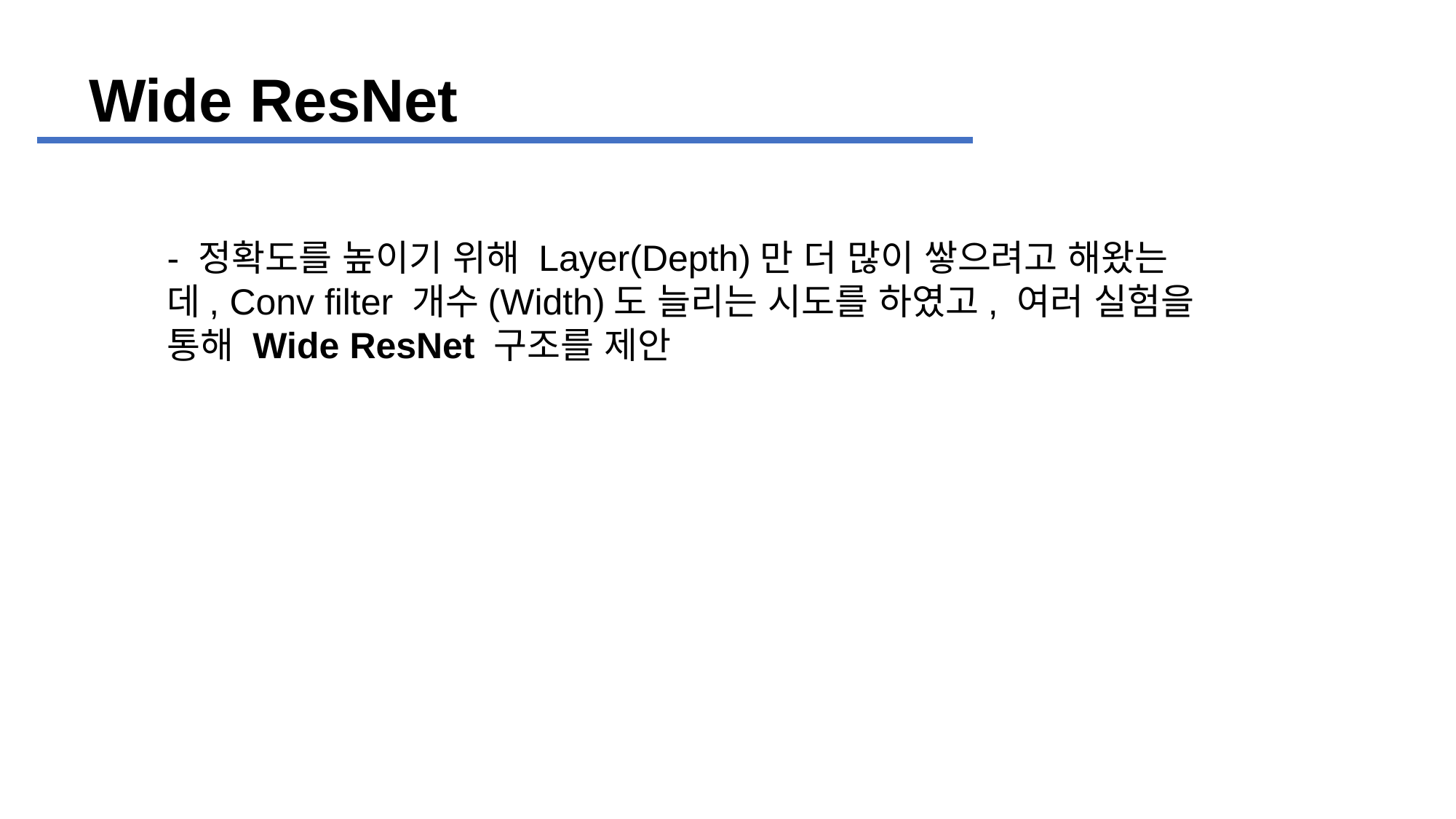

Wide ResNet
- 정확도를 높이기 위해 Layer(Depth)만 더 많이 쌓으려고 해왔는데, Conv filter 개수(Width)도 늘리는 시도를 하였고, 여러 실험을 통해 Wide ResNet 구조를 제안​